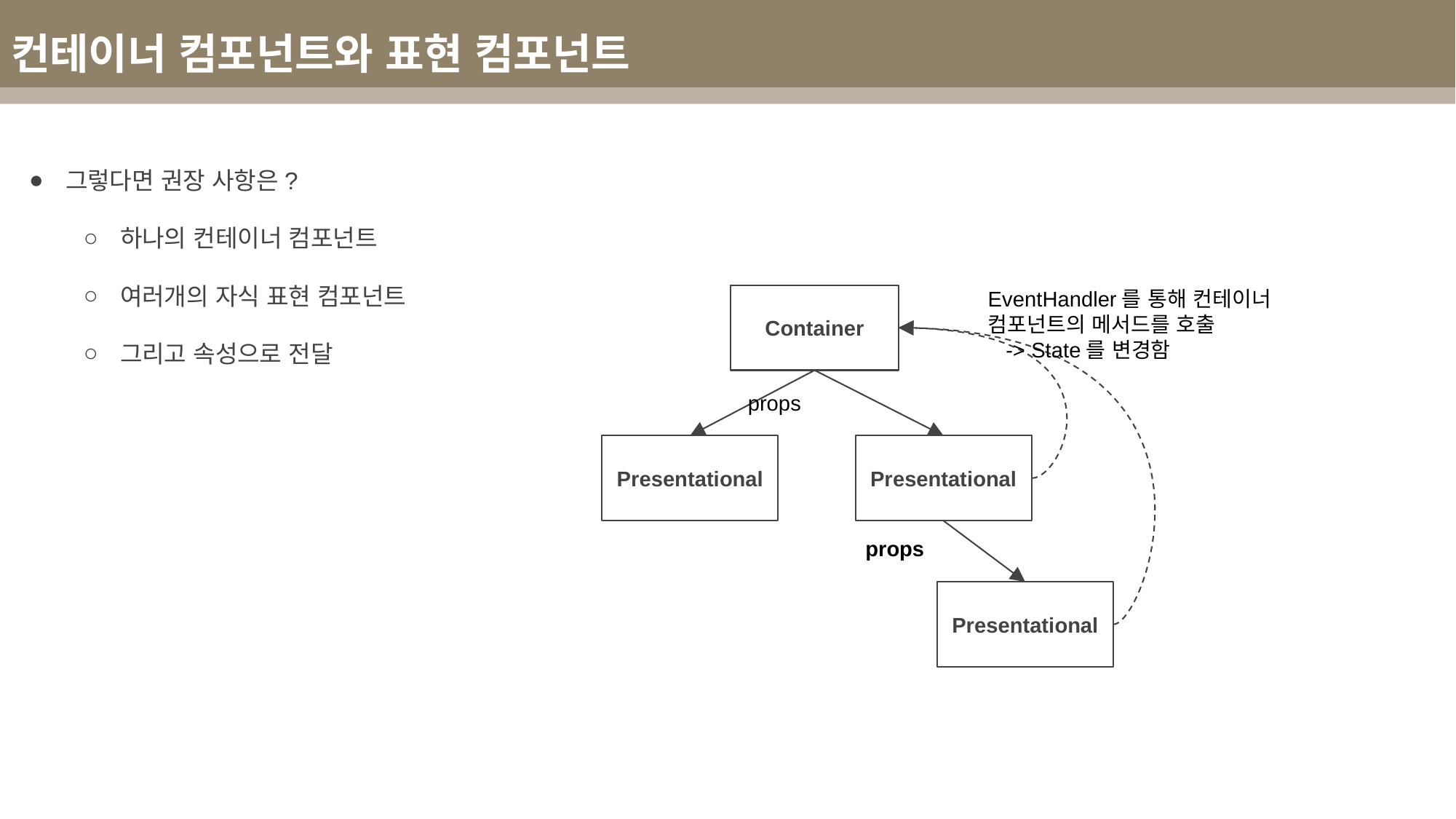

컨테이너 컴포넌트와 표현 컴포넌트

그렇다면 권장 사항은?
하나의 컨테이너 컴포넌트
여러개의 자식 표현 컴포넌트
그리고 속성으로 전달

EventHandler를 통해 컨테이너
컴포넌트의 메서드를 호출
   -> State를 변경함
Container
props
Presentational
Presentational
props
Presentational